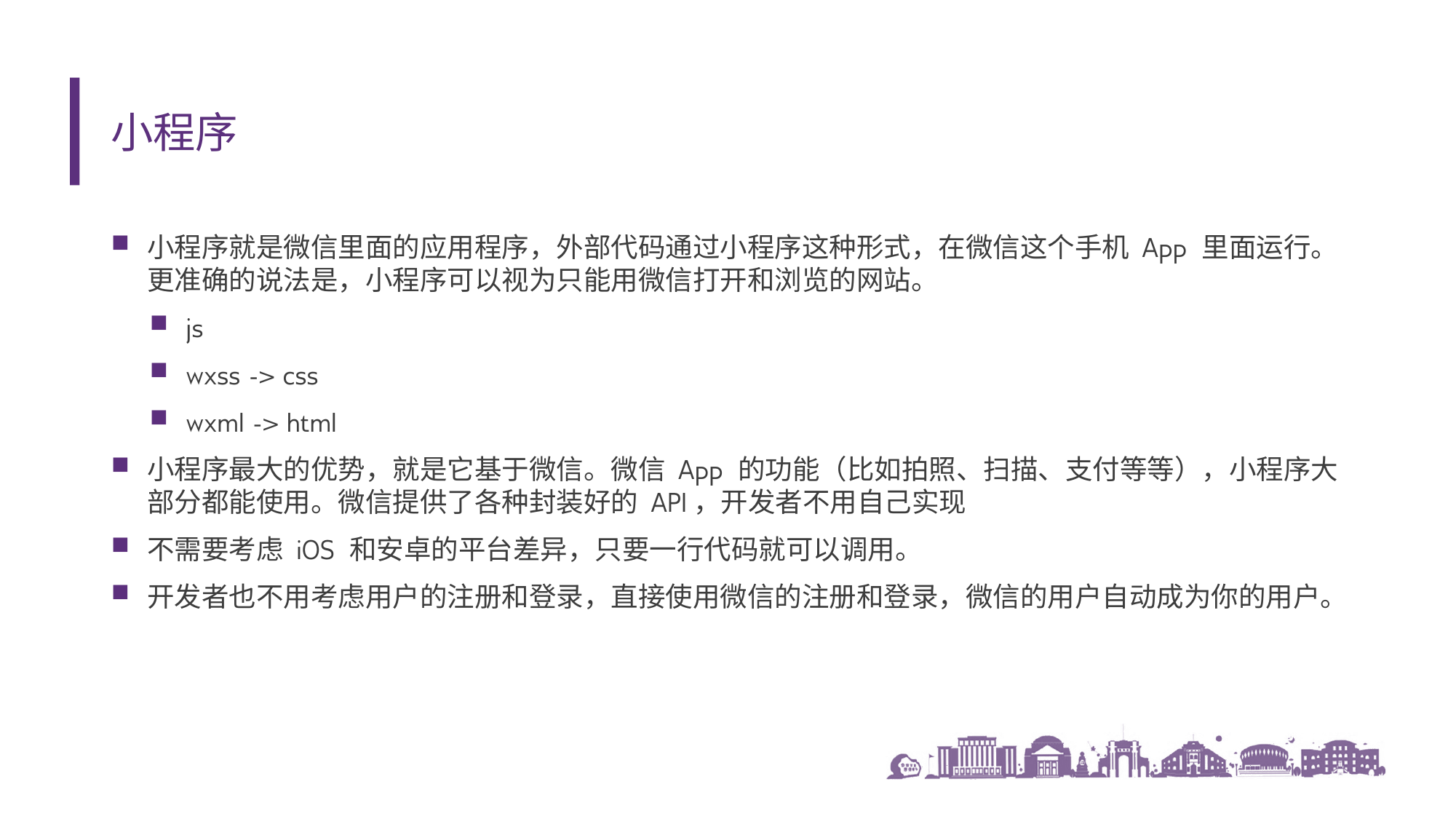

# 小程序
小程序就是微信里面的应用程序，外部代码通过小程序这种形式，在微信这个手机 App 里面运行。更准确的说法是，小程序可以视为只能用微信打开和浏览的网站。
js
wxss -> css
wxml -> html
小程序最大的优势，就是它基于微信。微信 App 的功能（比如拍照、扫描、支付等等），小程序大部分都能使用。微信提供了各种封装好的 API，开发者不用自己实现
不需要考虑 iOS 和安卓的平台差异，只要一行代码就可以调用。
开发者也不用考虑用户的注册和登录，直接使用微信的注册和登录，微信的用户自动成为你的用户。